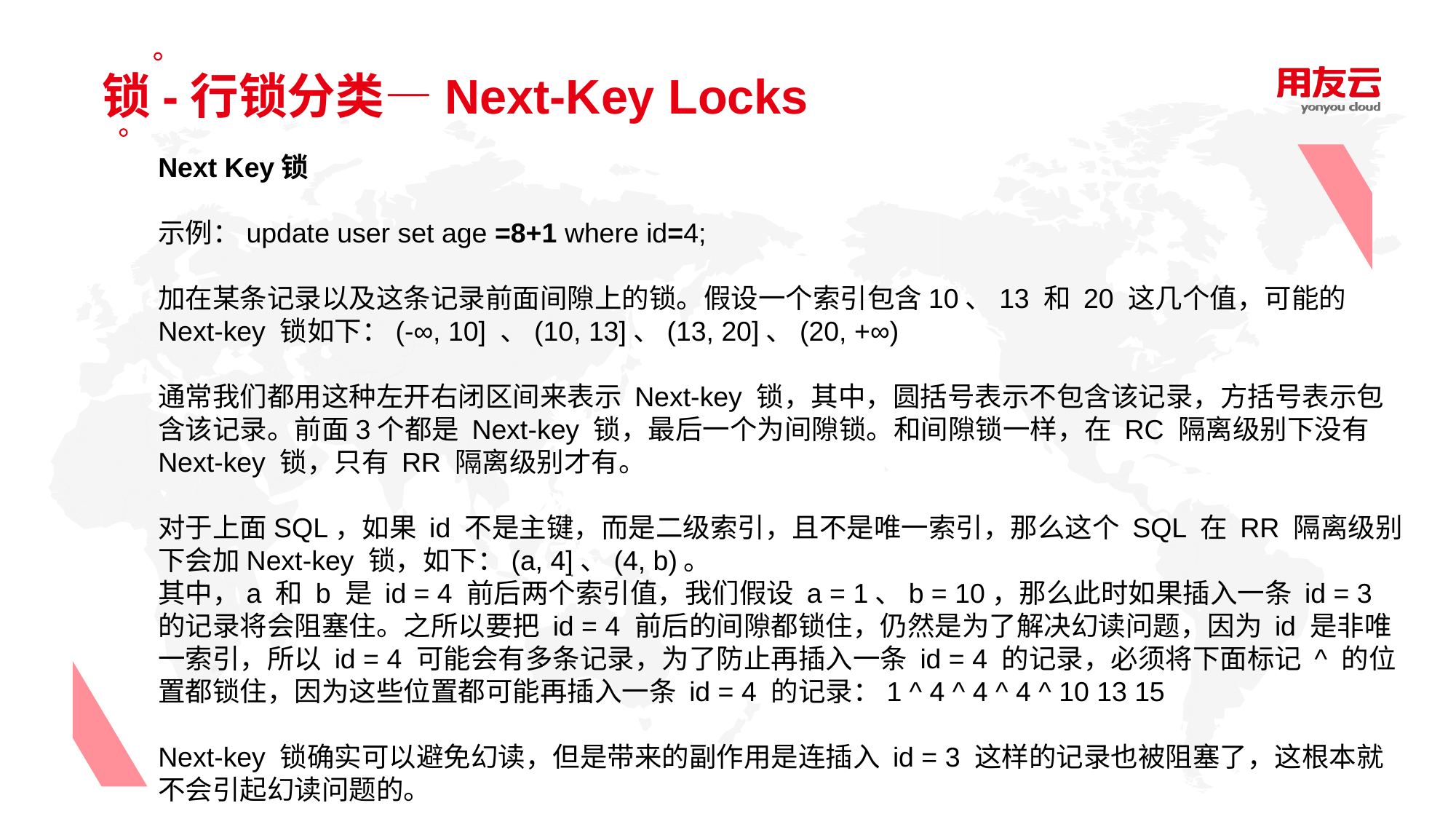

锁-行锁分类—Next-Key Locks

Next Key锁

示例：update user set age =8+1 where id=4;

加在某条记录以及这条记录前面间隙上的锁。假设一个索引包含10、13 和 20 这几个值，可能的 Next-key 锁如下：(-∞, 10] 、(10, 13]、(13, 20]、(20, +∞)

通常我们都用这种左开右闭区间来表示 Next-key 锁，其中，圆括号表示不包含该记录，方括号表示包含该记录。前面3个都是 Next-key 锁，最后一个为间隙锁。和间隙锁一样，在 RC 隔离级别下没有 Next-key 锁，只有 RR 隔离级别才有。

对于上面SQL，如果 id 不是主键，而是二级索引，且不是唯一索引，那么这个 SQL 在 RR 隔离级别下会加Next-key 锁，如下：(a, 4]、(4, b)。
其中，a 和 b 是 id = 4 前后两个索引值，我们假设 a = 1、b = 10，那么此时如果插入一条 id = 3 的记录将会阻塞住。之所以要把 id = 4 前后的间隙都锁住，仍然是为了解决幻读问题，因为 id 是非唯一索引，所以 id = 4 可能会有多条记录，为了防止再插入一条 id = 4 的记录，必须将下面标记 ^ 的位置都锁住，因为这些位置都可能再插入一条 id = 4 的记录：1 ^ 4 ^ 4 ^ 4 ^ 10 13 15

Next-key 锁确实可以避免幻读，但是带来的副作用是连插入 id = 3 这样的记录也被阻塞了，这根本就不会引起幻读问题的。

.